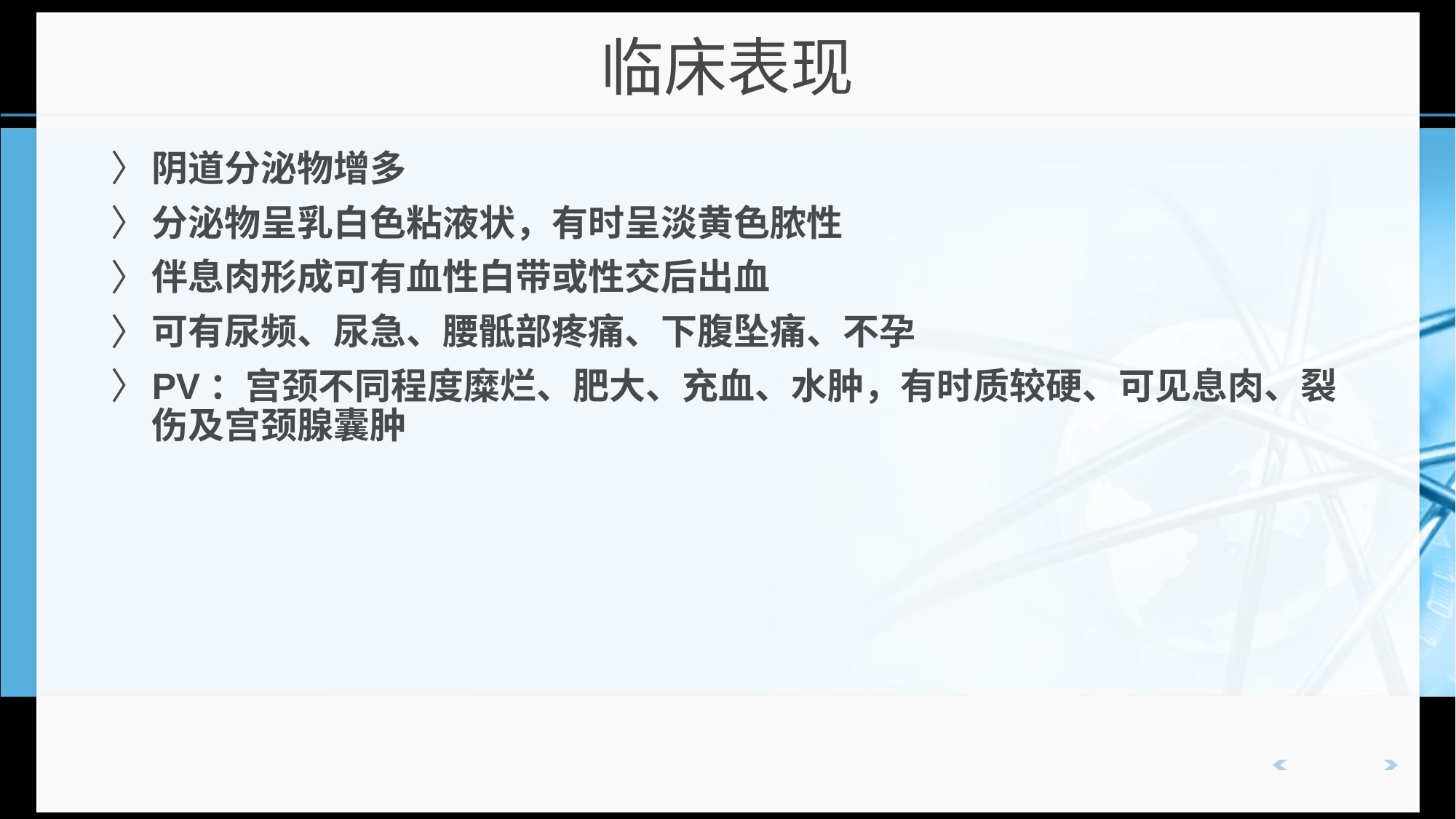

# 临床表现
阴道分泌物增多
分泌物呈乳白色粘液状，有时呈淡黄色脓性
伴息肉形成可有血性白带或性交后出血
可有尿频、尿急、腰骶部疼痛、下腹坠痛、不孕
PV：宫颈不同程度糜烂、肥大、充血、水肿，有时质较硬、可见息肉、裂伤及宫颈腺囊肿